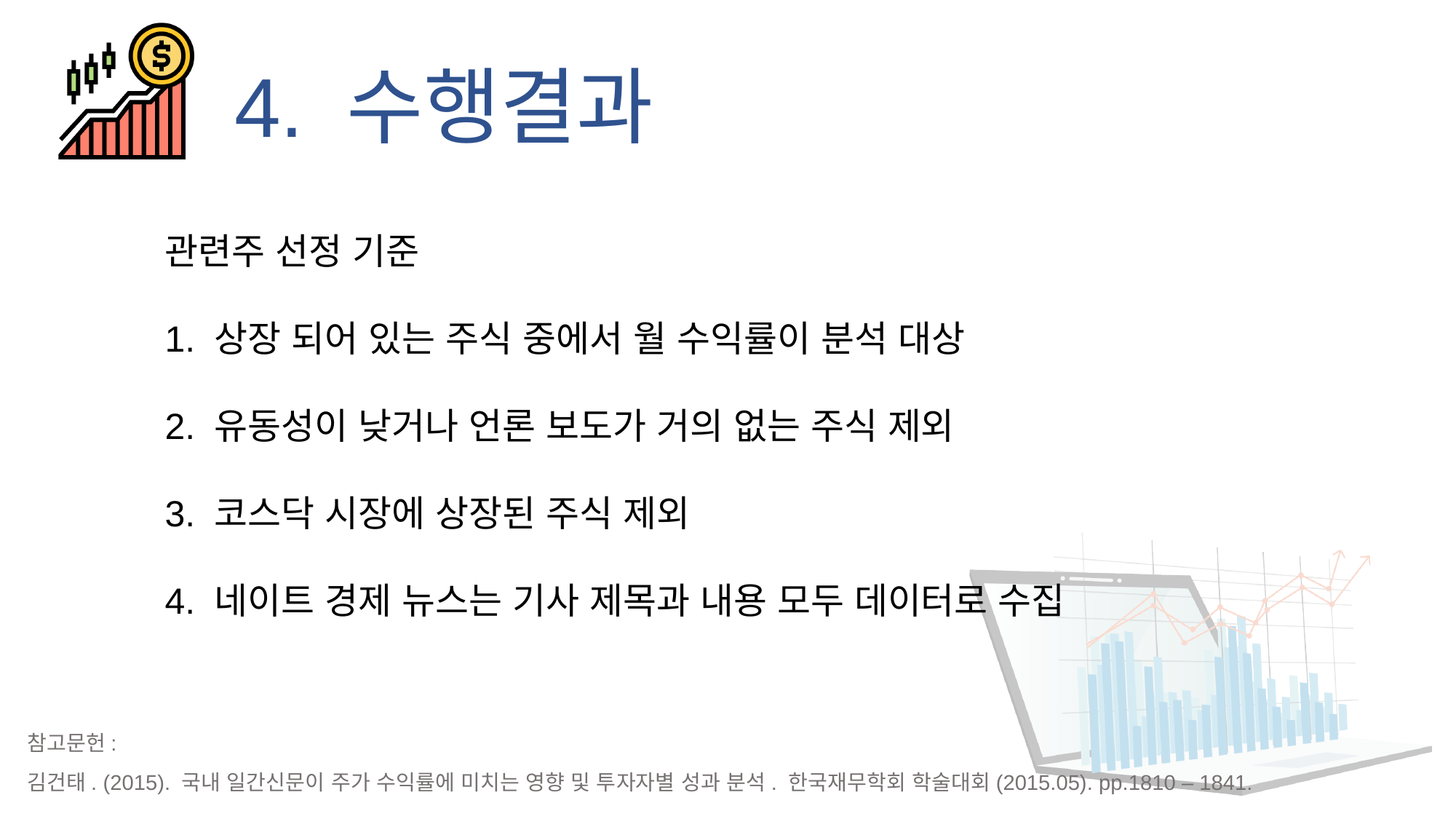

# 4. 수행결과
관련주 선정 기준

1. 상장 되어 있는 주식 중에서 월 수익률이 분석 대상

2. 유동성이 낮거나 언론 보도가 거의 없는 주식 제외

3. 코스닥 시장에 상장된 주식 제외

4. 네이트 경제 뉴스는 기사 제목과 내용 모두 데이터로 수집
참고문헌:
김건태. (2015). 국내 일간신문이 주가 수익률에 미치는 영향 및 투자자별 성과 분석. 한국재무학회 학술대회(2015.05). pp.1810 – 1841.